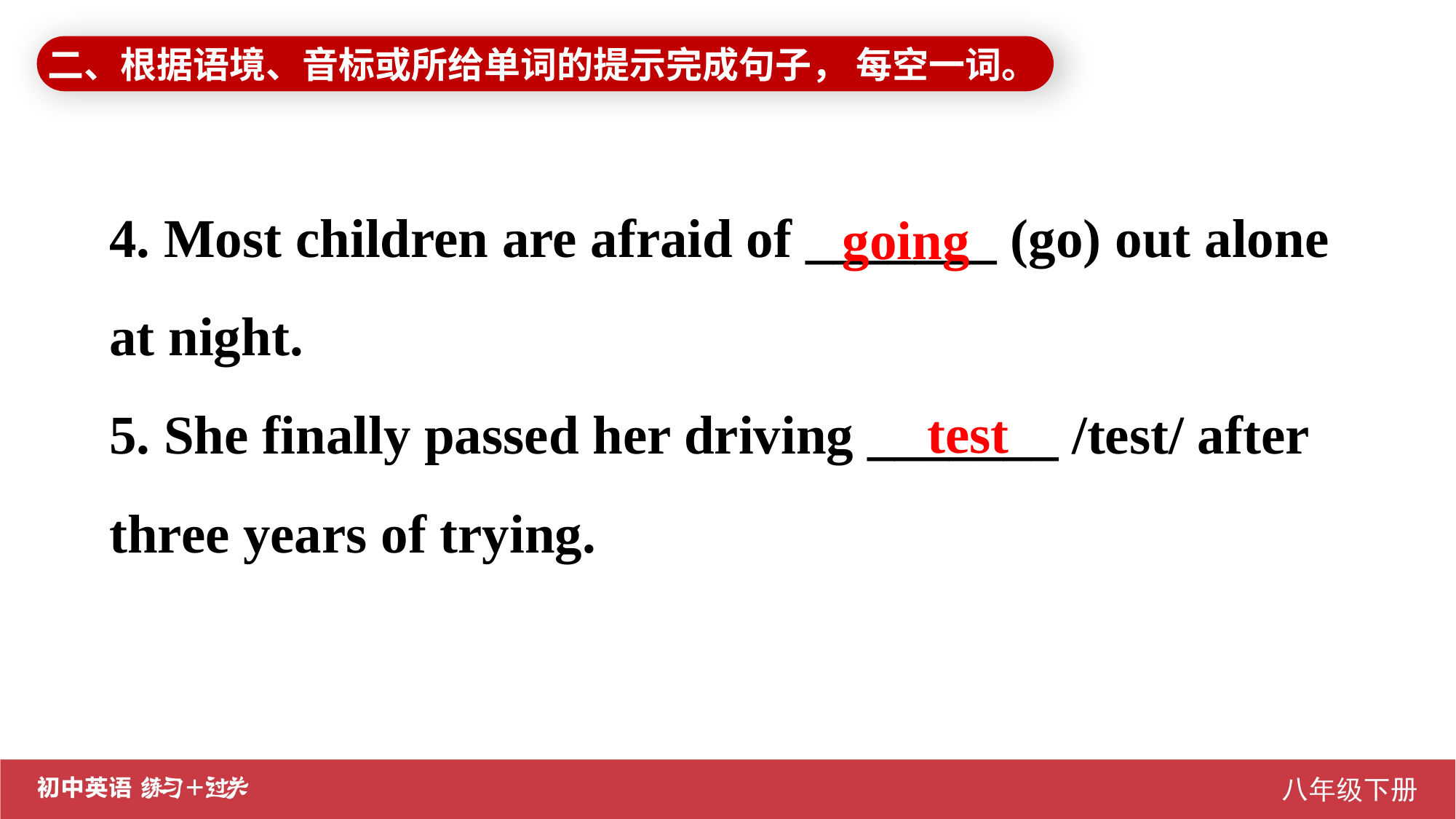

二、根据语境、音标或所给单词的提示完成句子， 每空一词。
4. Most children are afraid of _______ (go) out alone at night.
5. She finally passed her driving _______ /test/ after three years of trying.
going
test